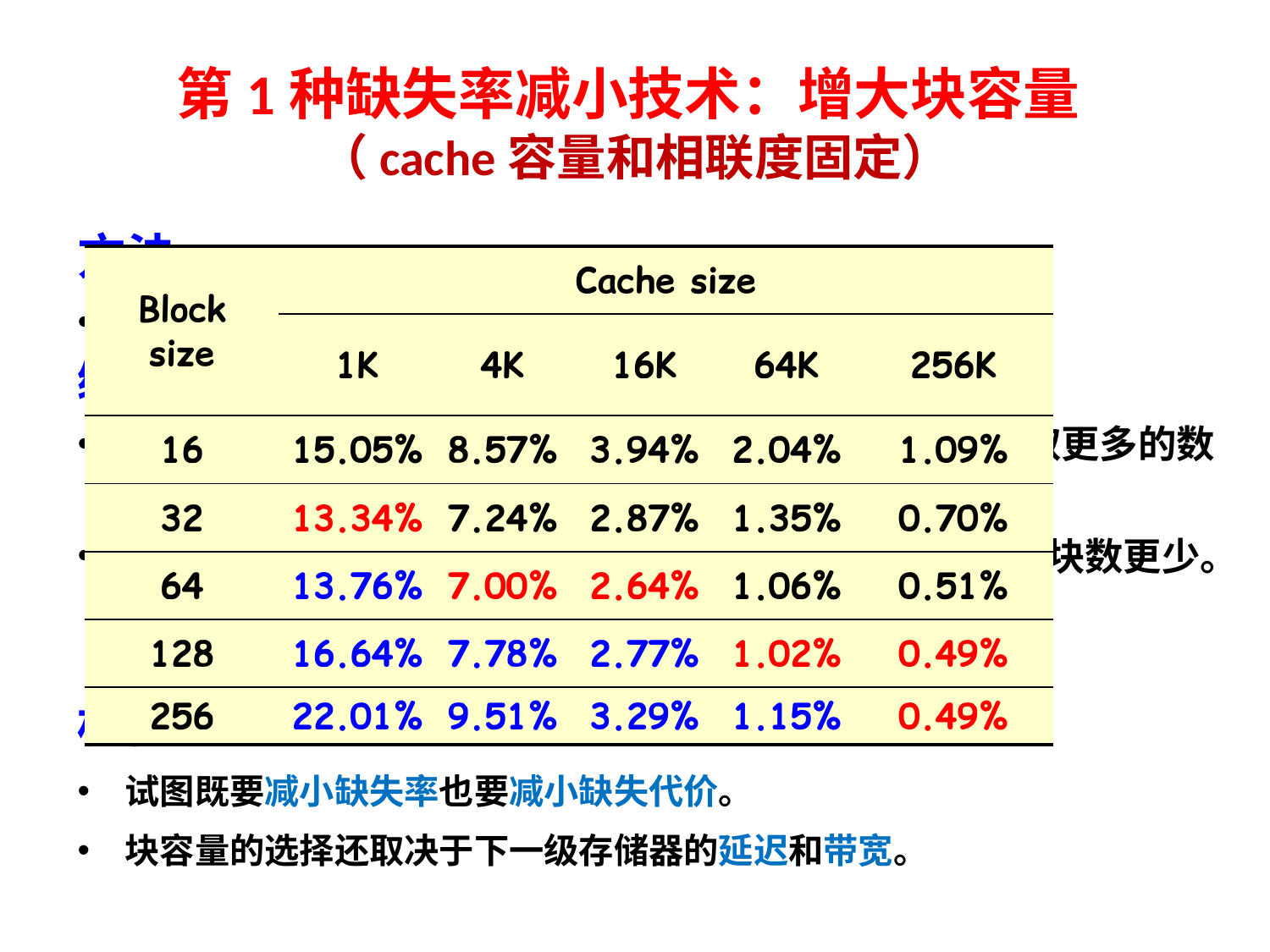

# 第1种缺失率减小技术：增大块容量 （cache容量和相联度固定）
方法
更大的块减小了强制缺失率，这是利用了空间局部性。
绘制的曲线是 U-形的
然而，可能会增加 缺失代价， 这是由于每次缺失需要取更多的数据。
此外，几乎会确定增加冲突缺失， 这是因为cache中的块数更少。
在小容量cache，甚至可能增加容量缺失。
权衡
试图既要减小缺失率也要减小缺失代价。
块容量的选择还取决于下一级存储器的延迟和带宽。
| Block size | Cache size |  |  |  |  |
| --- | --- | --- | --- | --- | --- |
|  | 1K | 4K | 16K | 64K | 256K |
| 16 | 15.05% | 8.57% | 3.94% | 2.04% | 1.09% |
| 32 | 13.34% | 7.24% | 2.87% | 1.35% | 0.70% |
| 64 | 13.76% | 7.00% | 2.64% | 1.06% | 0.51% |
| 128 | 16.64% | 7.78% | 2.77% | 1.02% | 0.49% |
| 256 | 22.01% | 9.51% | 3.29% | 1.15% | 0.49% |
12